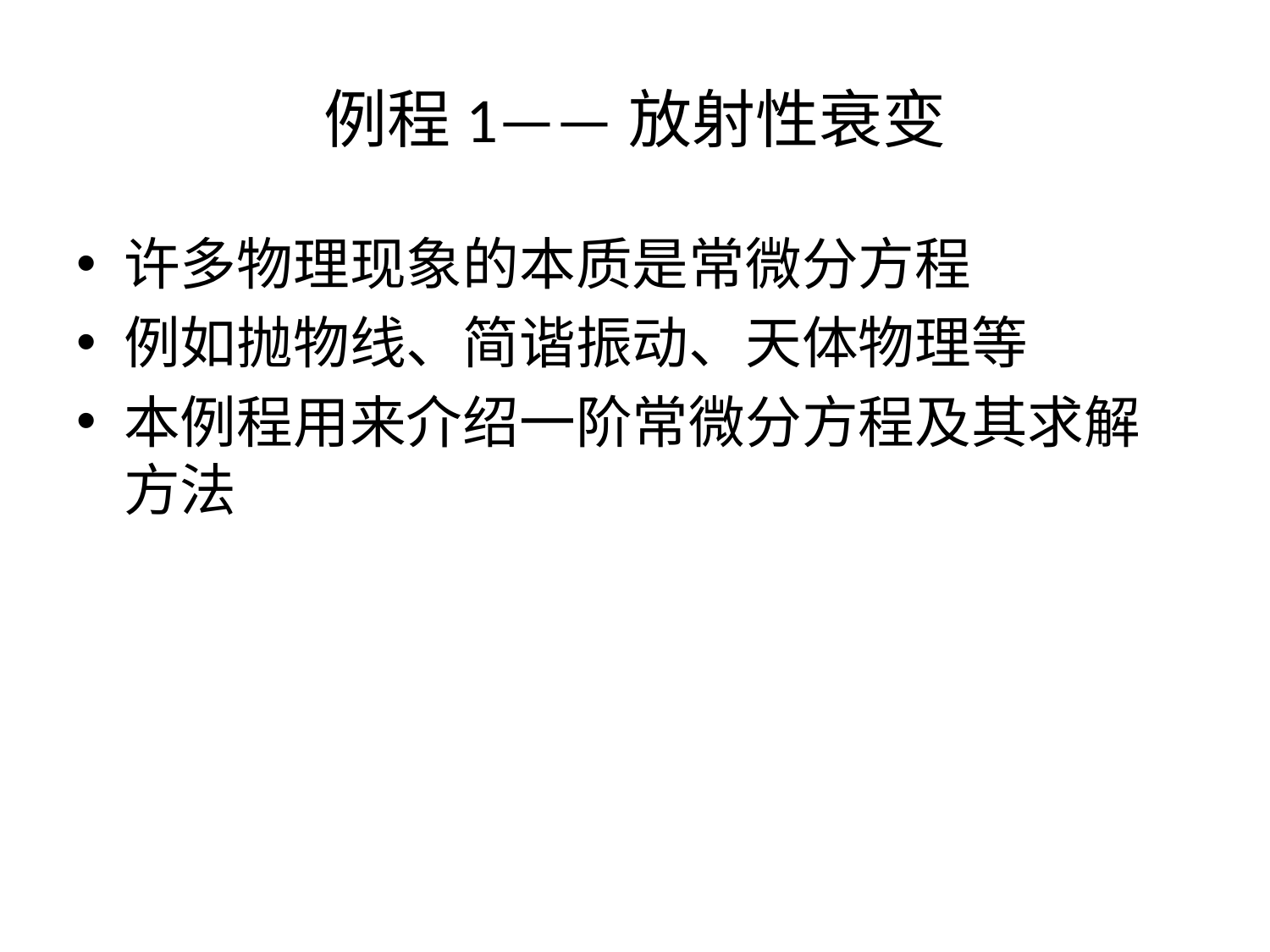

# 例程1——放射性衰变
许多物理现象的本质是常微分方程
例如抛物线、简谐振动、天体物理等
本例程用来介绍一阶常微分方程及其求解方法